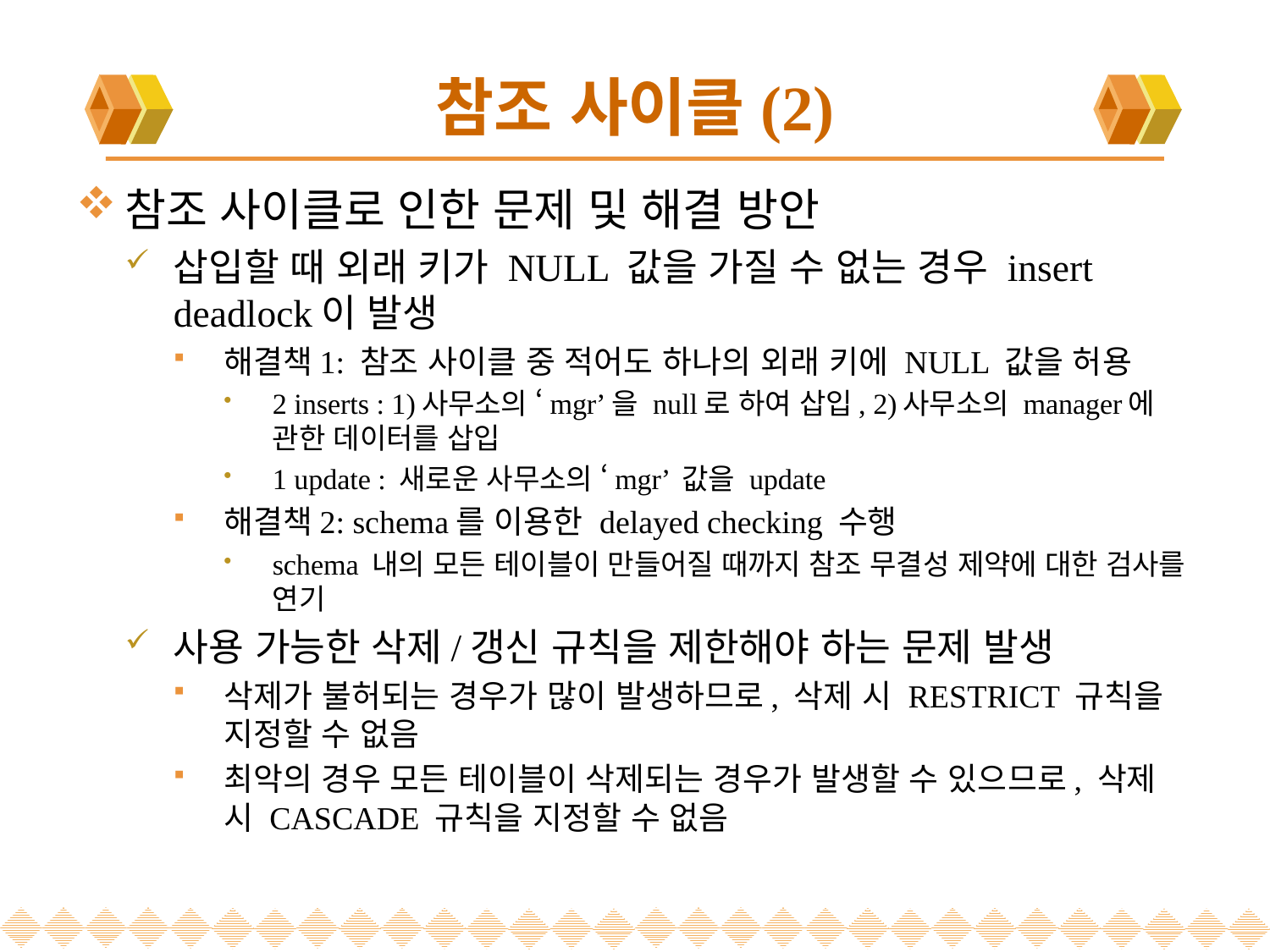

# 참조 사이클(2)
참조 사이클로 인한 문제 및 해결 방안
삽입할 때 외래 키가 NULL 값을 가질 수 없는 경우 insert deadlock이 발생
해결책1: 참조 사이클 중 적어도 하나의 외래 키에 NULL 값을 허용
2 inserts : 1)사무소의 ‘mgr’을 null로 하여 삽입, 2)사무소의 manager에 관한 데이터를 삽입
1 update : 새로운 사무소의 ‘mgr’ 값을 update
해결책2: schema를 이용한 delayed checking 수행
schema 내의 모든 테이블이 만들어질 때까지 참조 무결성 제약에 대한 검사를 연기
사용 가능한 삭제/갱신 규칙을 제한해야 하는 문제 발생
삭제가 불허되는 경우가 많이 발생하므로, 삭제 시 RESTRICT 규칙을 지정할 수 없음
최악의 경우 모든 테이블이 삭제되는 경우가 발생할 수 있으므로, 삭제 시 CASCADE 규칙을 지정할 수 없음